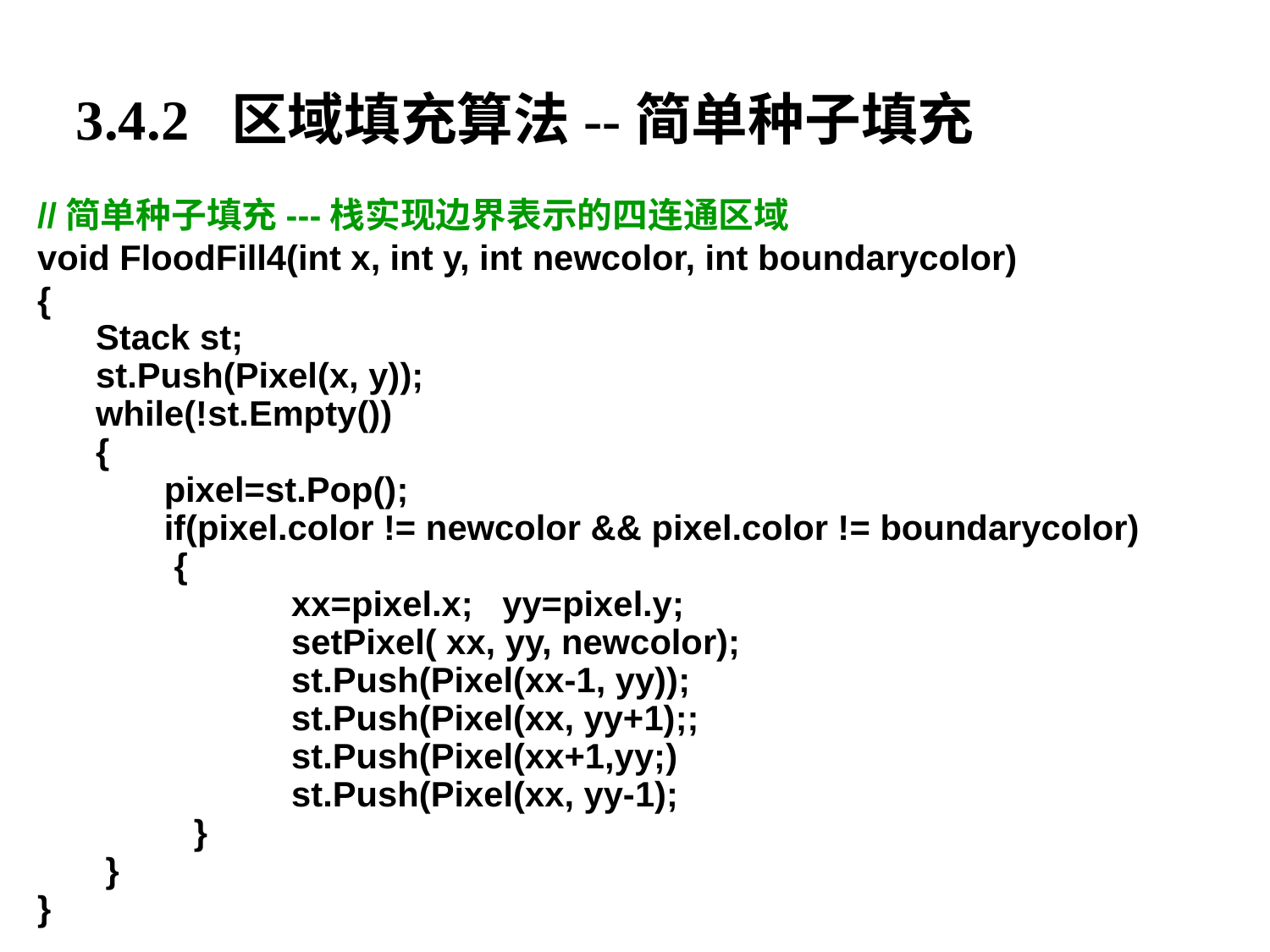

3.4.2  区域填充算法--简单种子填充
//简单种子填充---栈实现边界表示的四连通区域
void FloodFill4(int x, int y, int newcolor, int boundarycolor)
{
      Stack st;
      st.Push(Pixel(x, y));
      while(!st.Empty())
      {
             pixel=st.Pop();
             if(pixel.color != newcolor && pixel.color != boundarycolor)
	 {
		xx=pixel.x;   yy=pixel.y;
		setPixel( xx, yy, newcolor);
		st.Push(Pixel(xx-1, yy));
		st.Push(Pixel(xx, yy+1);;
		st.Push(Pixel(xx+1,yy;)
		st.Push(Pixel(xx, yy-1);
	   }
       }
}